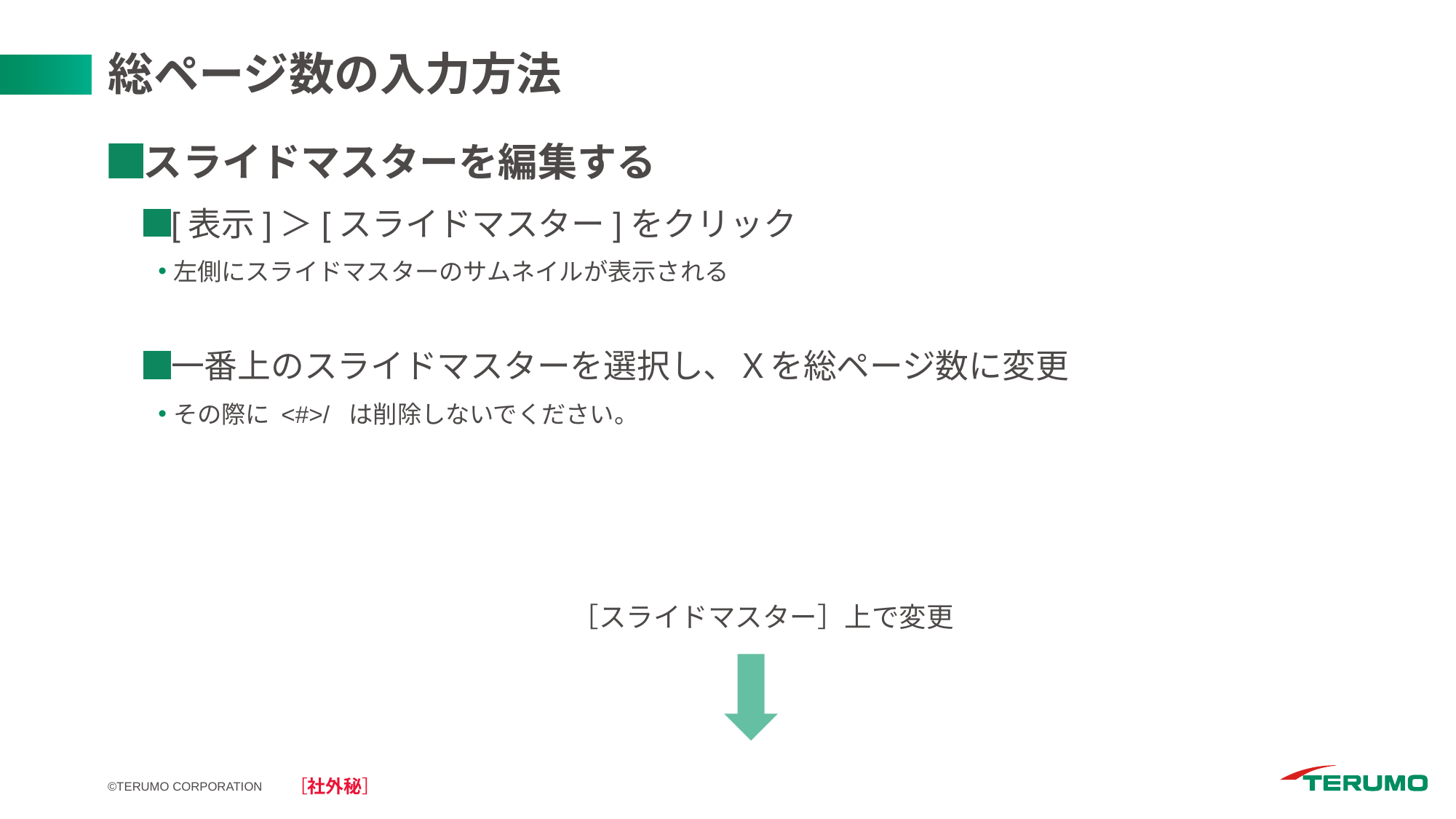

# 総ページ数の入力方法
スライドマスターを編集する
[表示]＞[スライドマスター]をクリック
左側にスライドマスターのサムネイルが表示される

一番上のスライドマスターを選択し、Ｘを総ページ数に変更
その際に <#>/  は削除しないでください。
［スライドマスター］上で変更